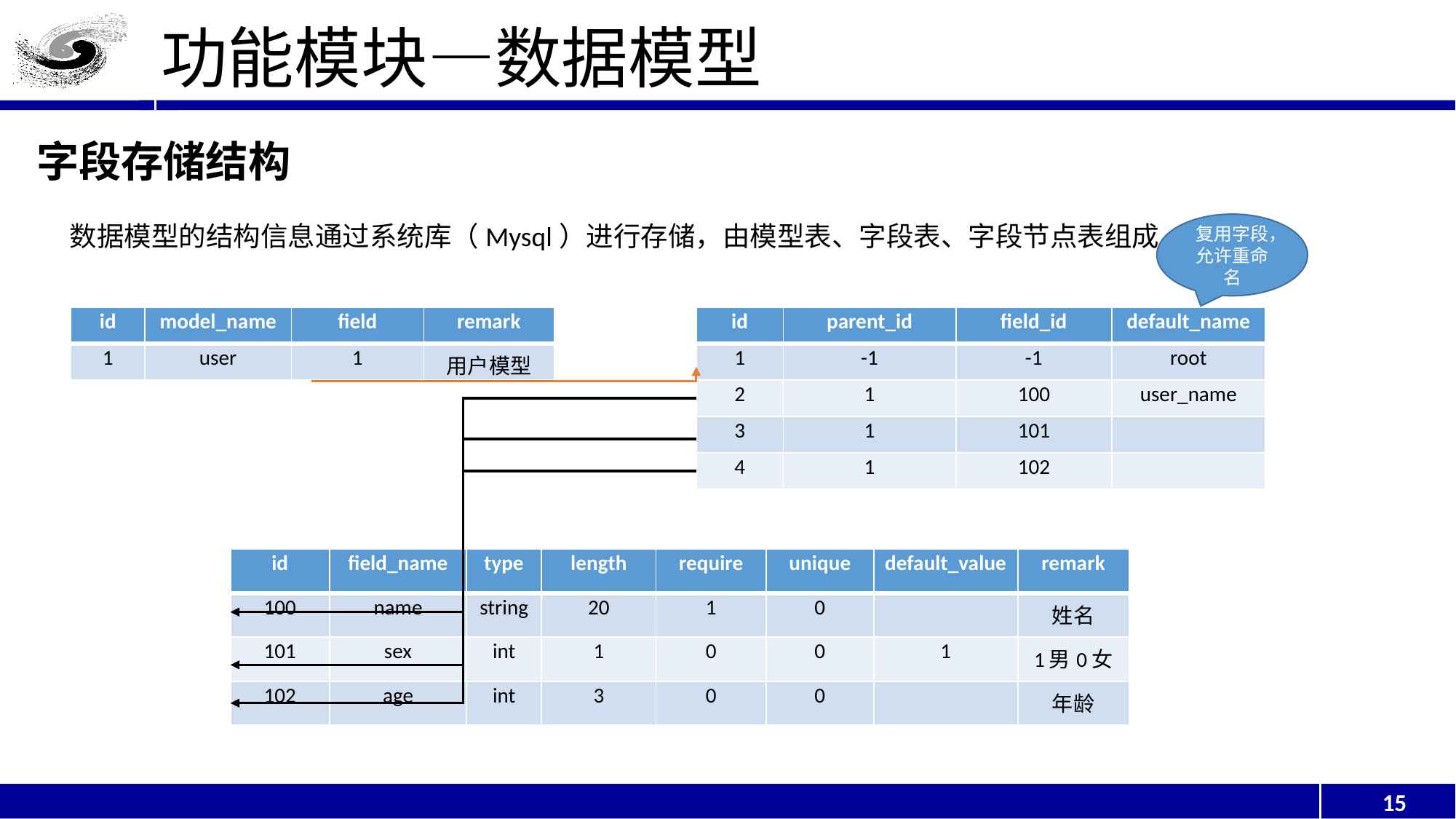

功能模块—数据模型
字段存储结构
数据模型的结构信息通过系统库（Mysql）进行存储，由模型表、字段表、字段节点表组成。
复用字段，允许重命名
| id | model\_name | field | remark |
| --- | --- | --- | --- |
| 1 | user | 1 | 用户模型 |
| id | parent\_id | field\_id | default\_name |
| --- | --- | --- | --- |
| 1 | -1 | -1 | root |
| 2 | 1 | 100 | user\_name |
| 3 | 1 | 101 |  |
| 4 | 1 | 102 |  |
| id | field\_name | type | length | require | unique | default\_value | remark |
| --- | --- | --- | --- | --- | --- | --- | --- |
| 100 | name | string | 20 | 1 | 0 |  | 姓名 |
| 101 | sex | int | 1 | 0 | 0 | 1 | 1男0女 |
| 102 | age | int | 3 | 0 | 0 |  | 年龄 |